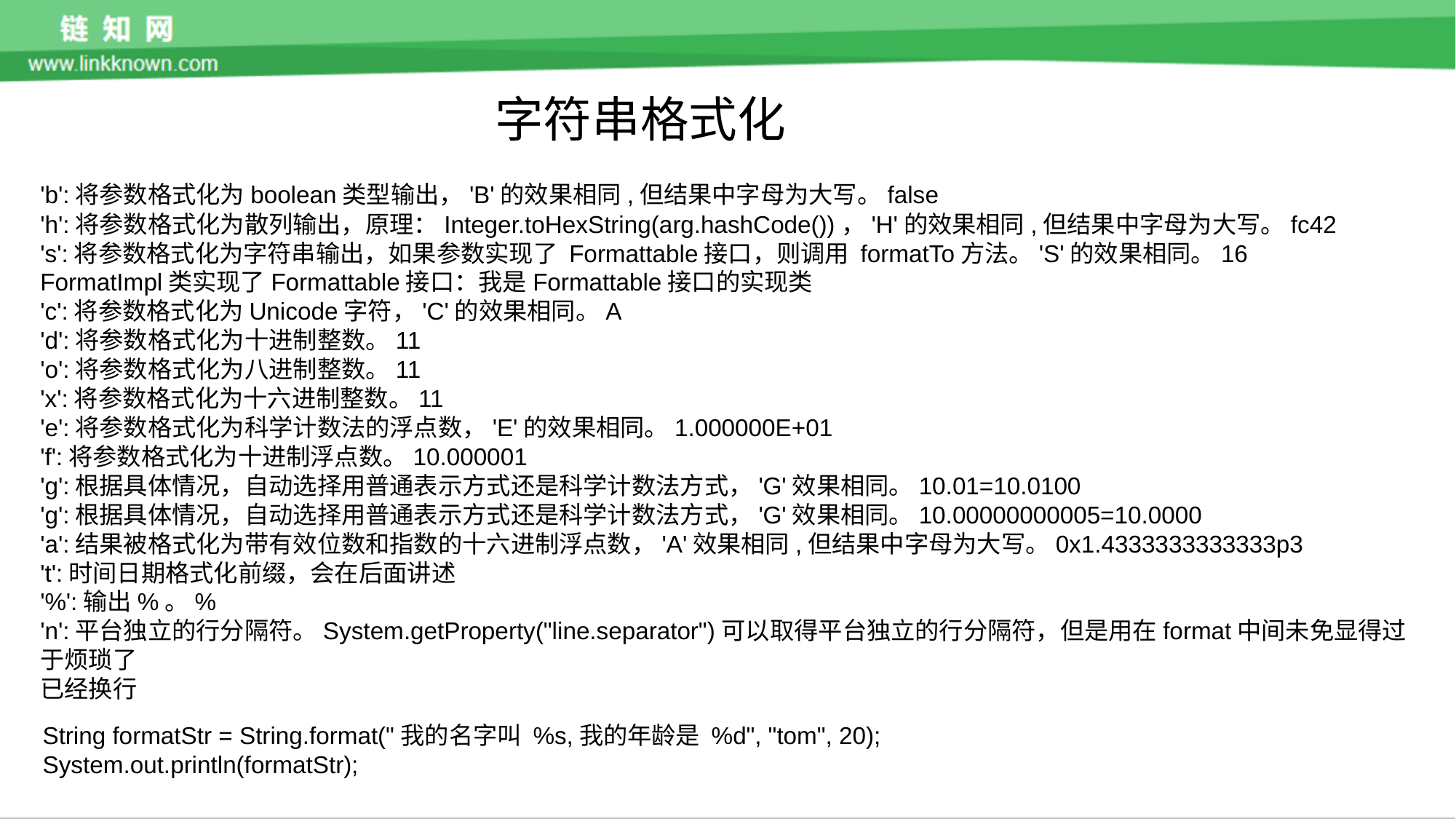

字符串格式化
'b':将参数格式化为boolean类型输出，'B'的效果相同,但结果中字母为大写。false
'h':将参数格式化为散列输出，原理：Integer.toHexString(arg.hashCode())，'H'的效果相同,但结果中字母为大写。fc42
's':将参数格式化为字符串输出，如果参数实现了 Formattable接口，则调用 formatTo方法。'S'的效果相同。16
FormatImpl类实现了Formattable接口：我是Formattable接口的实现类
'c':将参数格式化为Unicode字符，'C'的效果相同。A
'd':将参数格式化为十进制整数。11
'o':将参数格式化为八进制整数。11
'x':将参数格式化为十六进制整数。11
'e':将参数格式化为科学计数法的浮点数，'E'的效果相同。1.000000E+01
'f':将参数格式化为十进制浮点数。10.000001
'g':根据具体情况，自动选择用普通表示方式还是科学计数法方式，'G'效果相同。10.01=10.0100
'g':根据具体情况，自动选择用普通表示方式还是科学计数法方式，'G'效果相同。10.00000000005=10.0000
'a':结果被格式化为带有效位数和指数的十六进制浮点数，'A'效果相同,但结果中字母为大写。0x1.4333333333333p3
't':时间日期格式化前缀，会在后面讲述
'%':输出%。%
'n':平台独立的行分隔符。System.getProperty("line.separator")可以取得平台独立的行分隔符，但是用在format中间未免显得过于烦琐了
已经换行
String formatStr = String.format("我的名字叫 %s,我的年龄是 %d", "tom", 20);
System.out.println(formatStr);